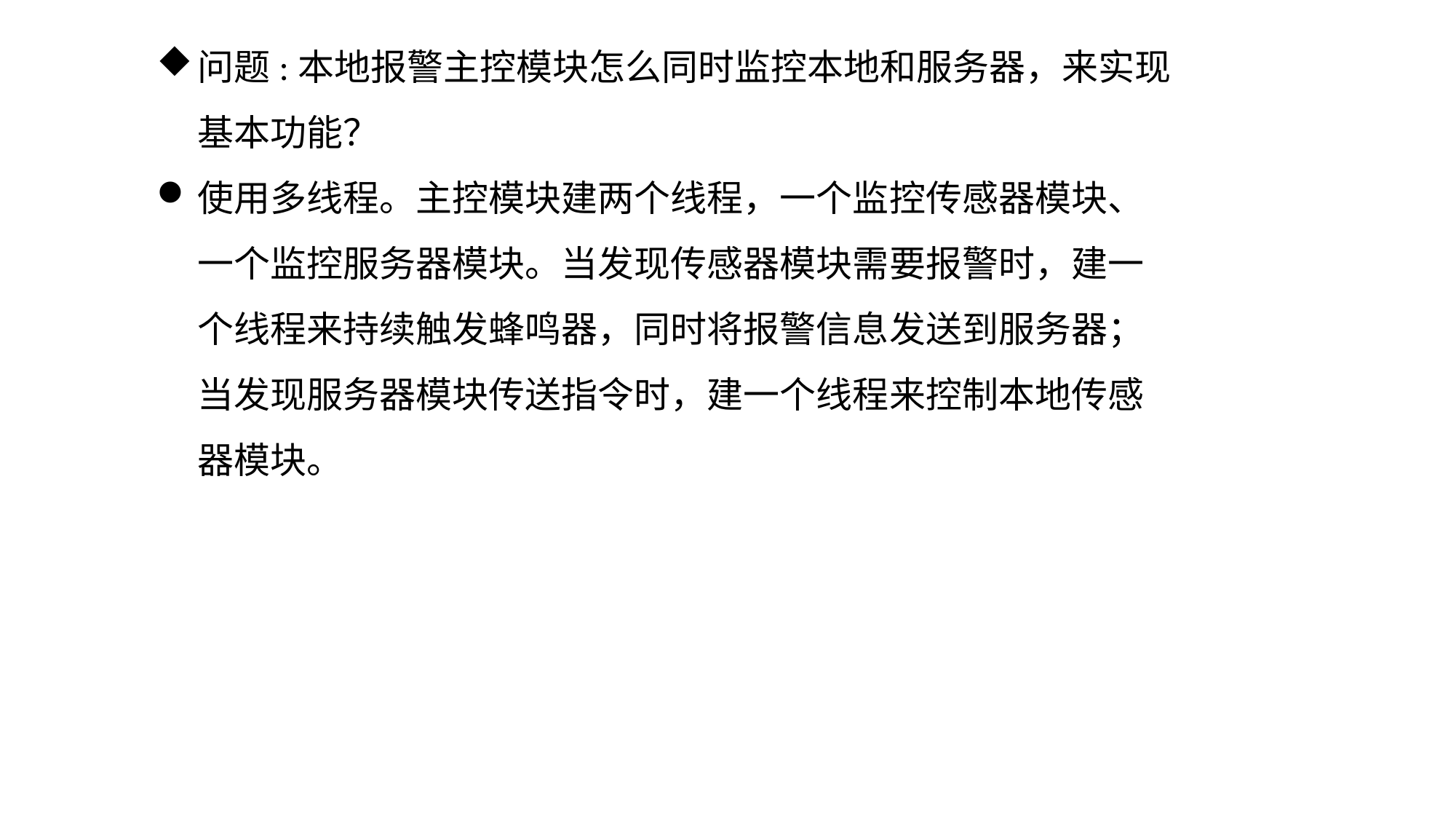

问题:本地报警主控模块怎么同时监控本地和服务器，来实现基本功能？
使用多线程。主控模块建两个线程，一个监控传感器模块、一个监控服务器模块。当发现传感器模块需要报警时，建一个线程来持续触发蜂鸣器，同时将报警信息发送到服务器；当发现服务器模块传送指令时，建一个线程来控制本地传感器模块。